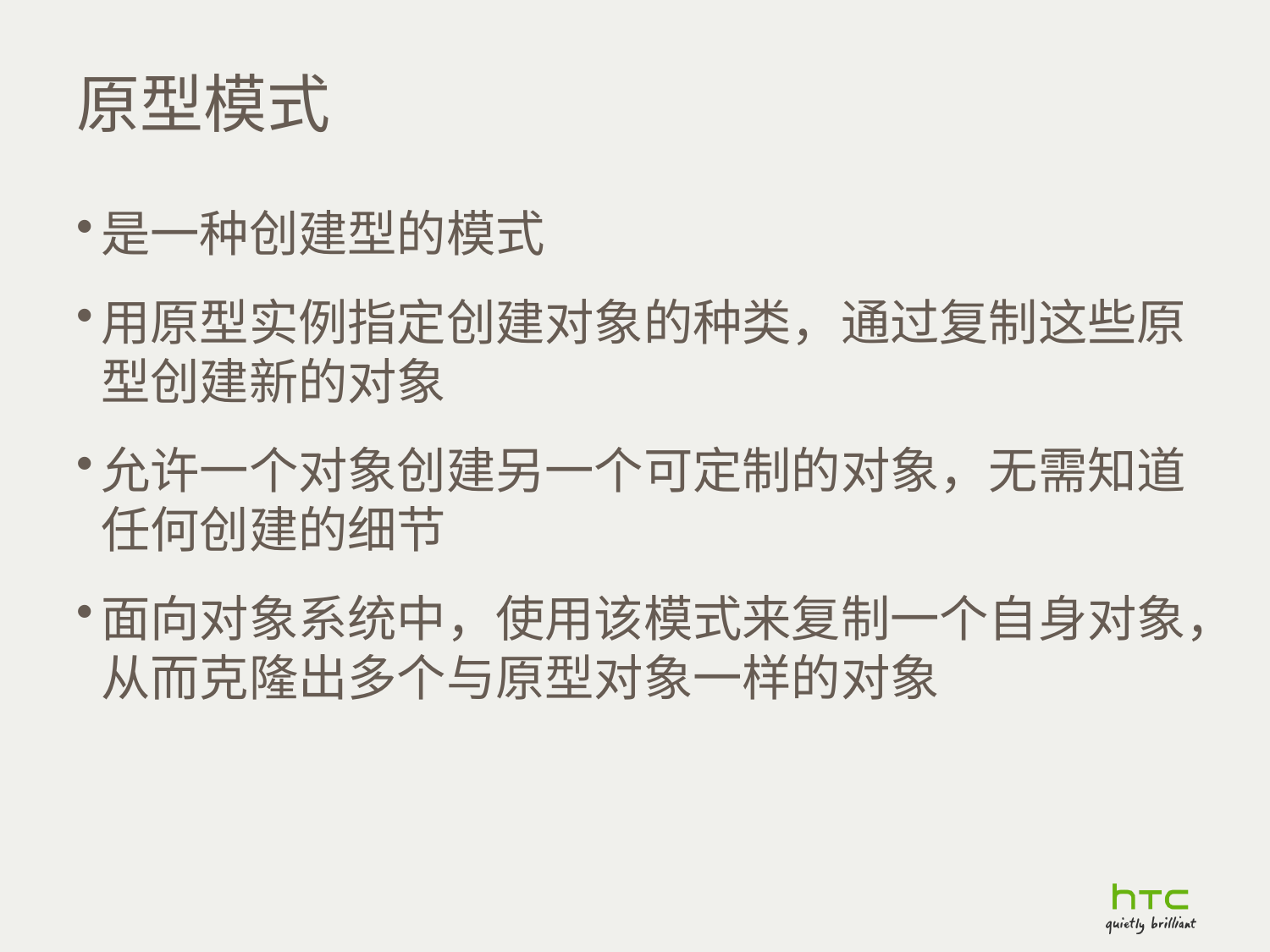

# 原型模式
是一种创建型的模式
用原型实例指定创建对象的种类，通过复制这些原型创建新的对象
允许一个对象创建另一个可定制的对象，无需知道任何创建的细节
面向对象系统中，使用该模式来复制一个自身对象，从而克隆出多个与原型对象一样的对象